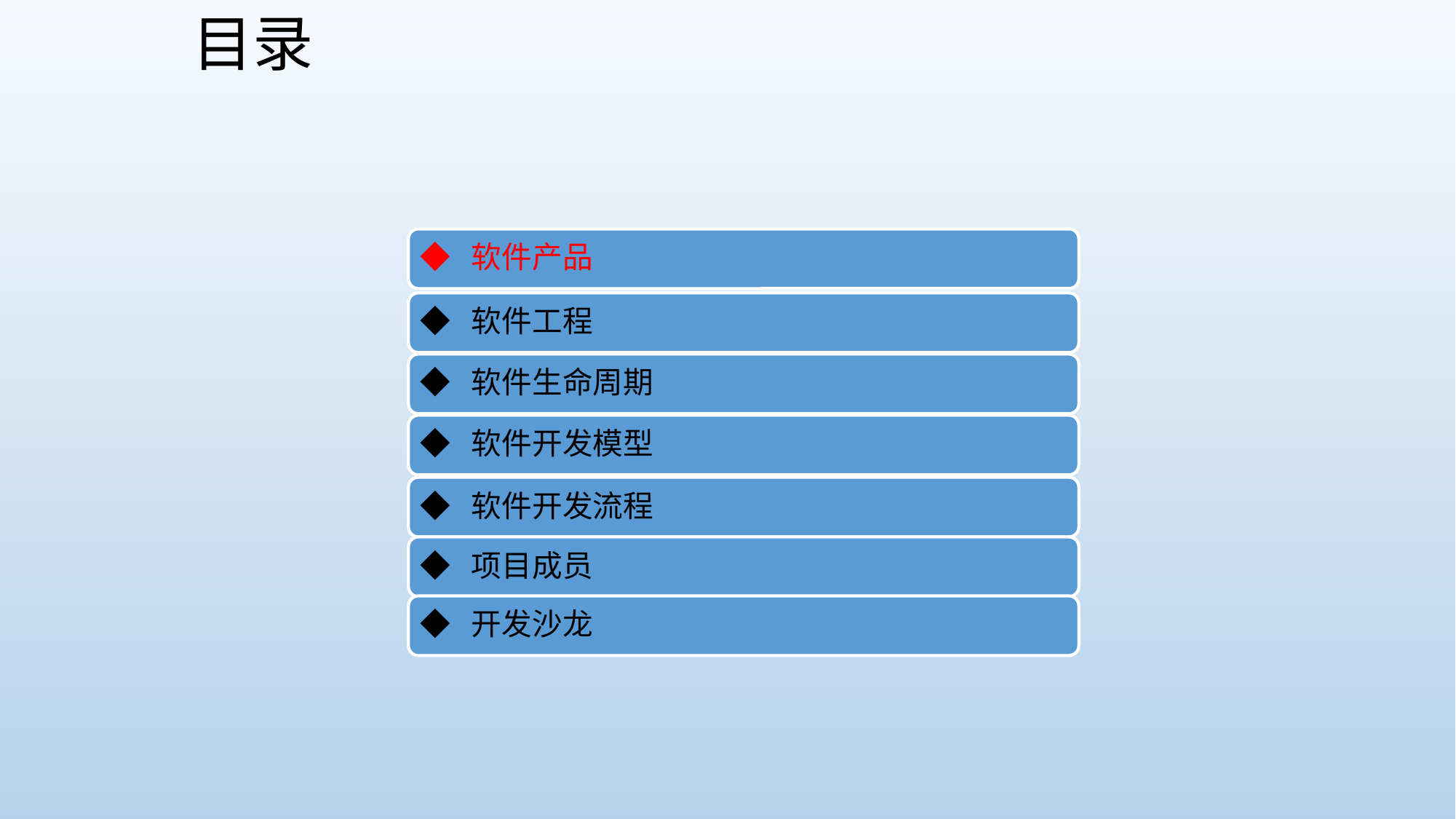

目录
◆  软件产品
◆  软件工程
◆  软件生命周期
◆  软件开发模型
◆  软件开发流程
◆  项目成员
◆  开发沙龙